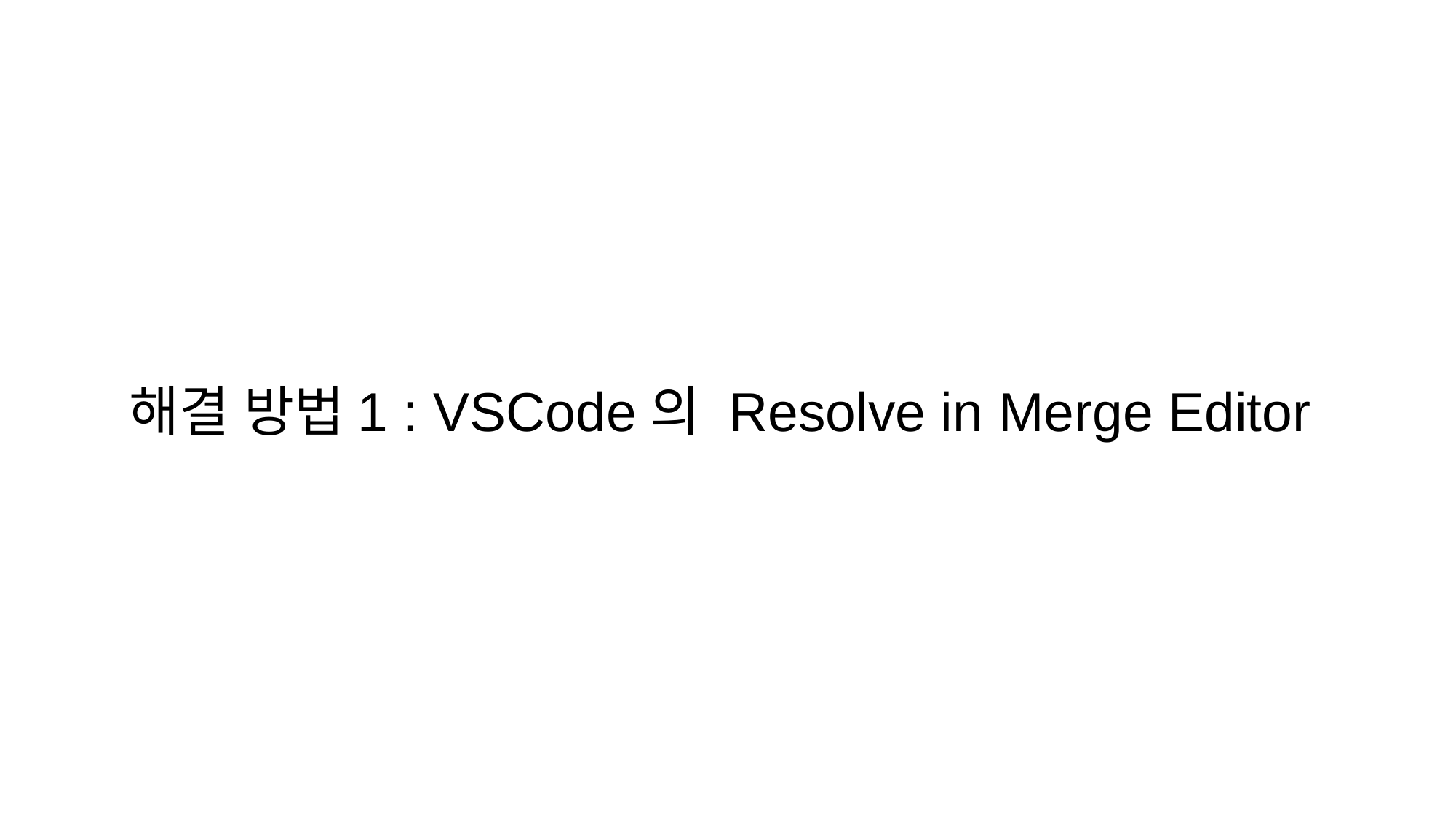

해결 방법1 : VSCode의 Resolve in Merge Editor